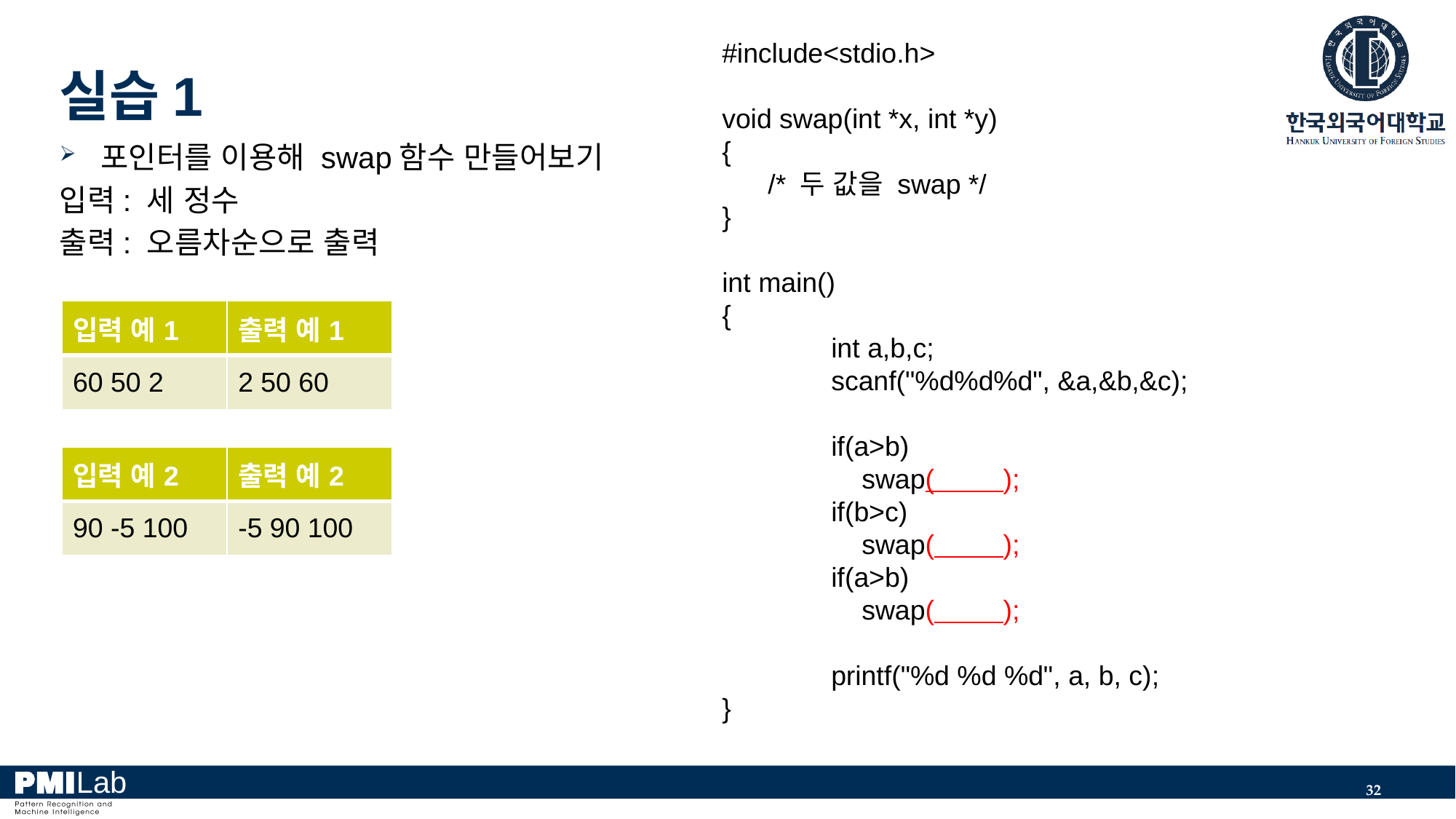

# 실습1
#include<stdio.h>

void swap(int *x, int *y)
{
      /* 두 값을 swap */
}

int main()
{
	int a,b,c;
	scanf("%d%d%d", &a,&b,&c);

	if(a>b)
	    swap(         );
	if(b>c)
	    swap(         );
	if(a>b)
	    swap(         );

	printf("%d %d %d", a, b, c);
}
포인터를 이용해 swap함수 만들어보기
입력: 세 정수
출력: 오름차순으로 출력
| 입력 예1 | 출력 예1 |
| --- | --- |
| 60 50 2 | 2 50 60 |
| 입력 예2 | 출력 예2 |
| --- | --- |
| 90 -5 100 | -5 90 100 |
32